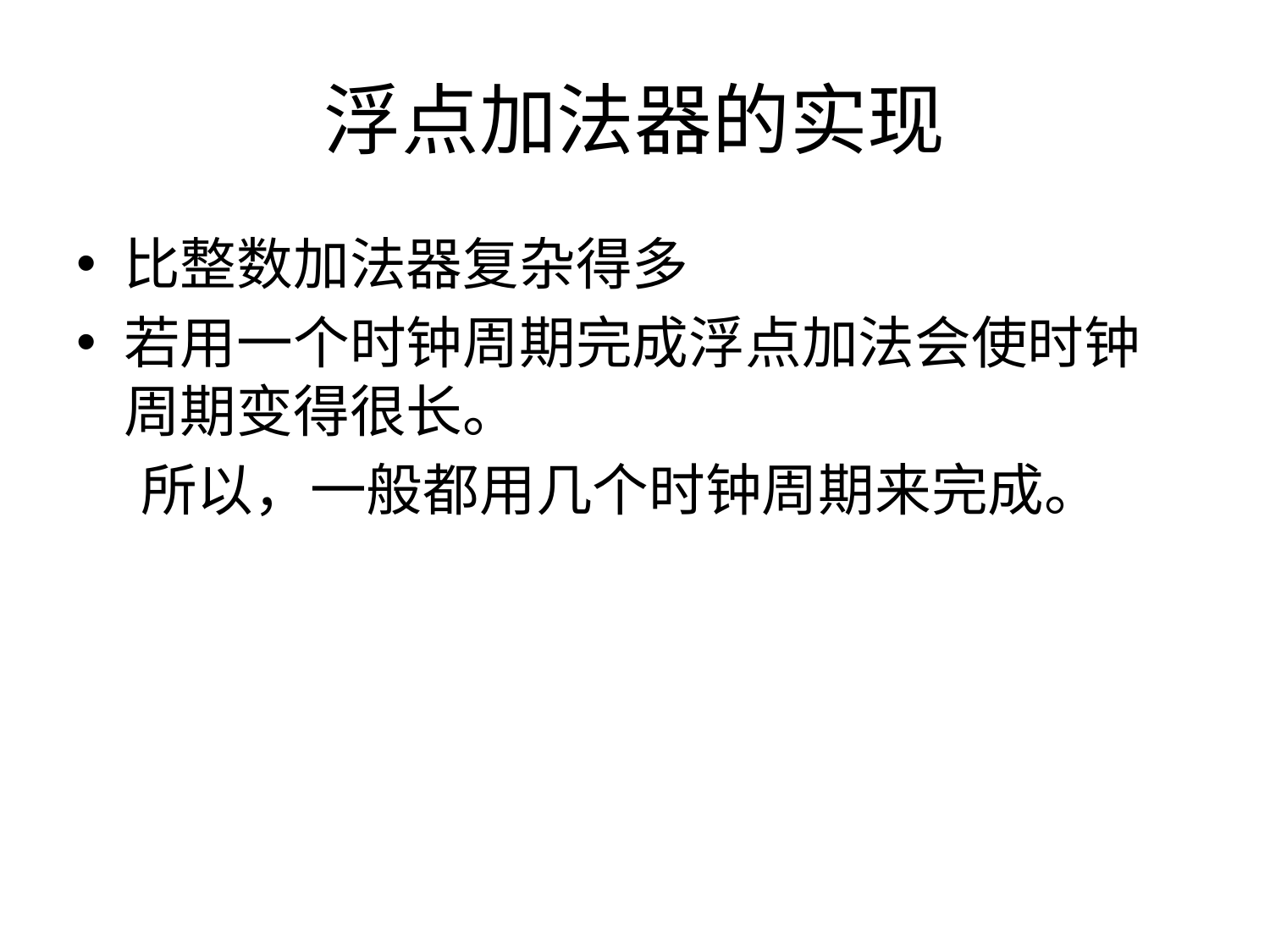

# 浮点加法器的实现
比整数加法器复杂得多
若用一个时钟周期完成浮点加法会使时钟周期变得很长。
    所以，一般都用几个时钟周期来完成。